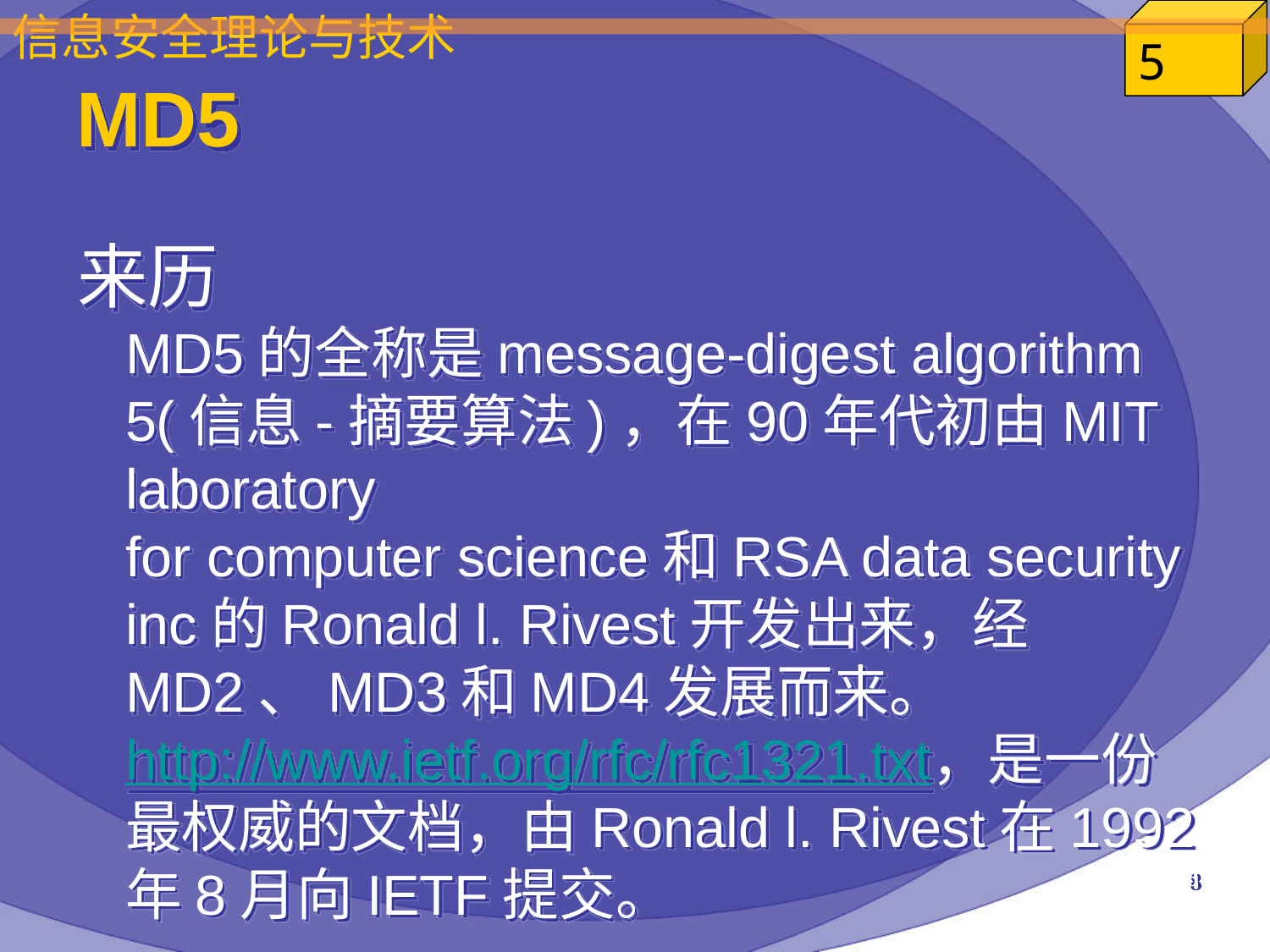

MD5
来历
MD5的全称是message-digest algorithm 5(信息-摘要算法)，在90年代初由MIT laboratory
for computer science和RSA data security inc的Ronald l. Rivest开发出来，经MD2、MD3和MD4发展而来。http://www.ietf.org/rfc/rfc1321.txt，是一份最权威的文档，由Ronald l. Rivest在1992年8月向IETF提交。
8